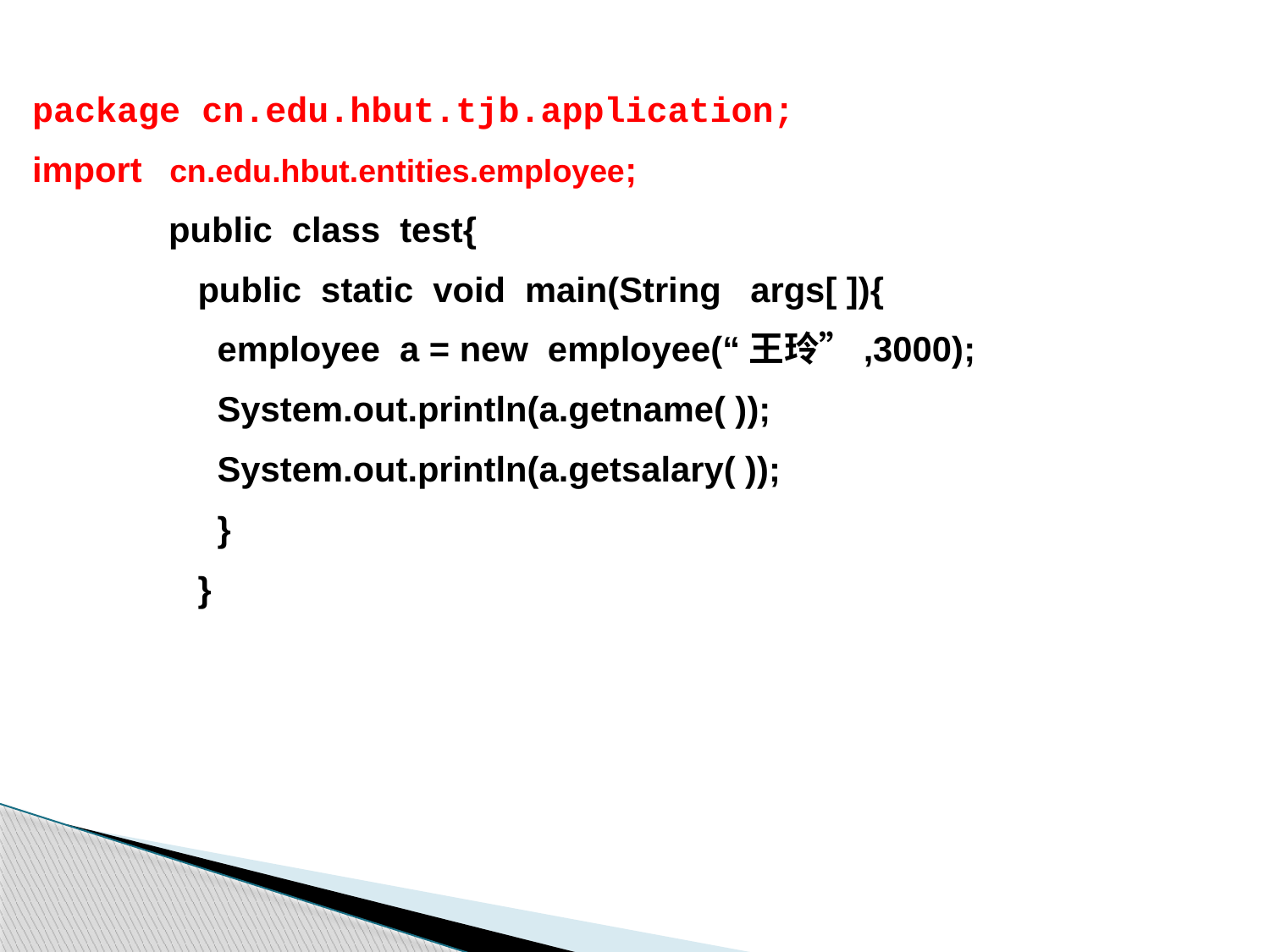

package cn.edu.hbut.tjb.application;
import   cn.edu.hbut.entities.employee;
              public  class  test{
                 public  static  void  main(String   args[ ]){
                   employee  a = new  employee(“王玲”,3000);
                   System.out.println(a.getname( ));
                   System.out.println(a.getsalary( ));
                   }
                 }